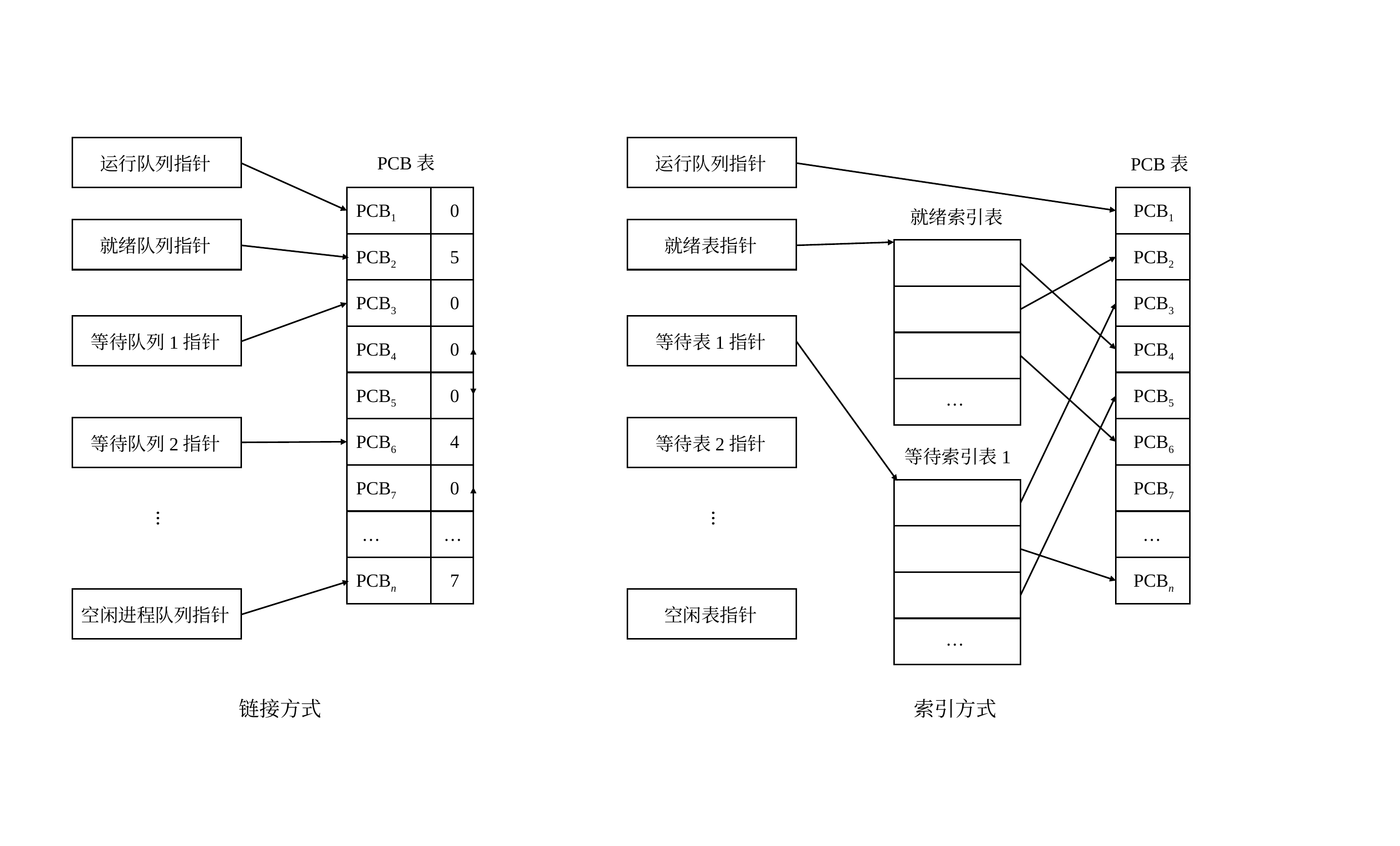

运行队列指针

运行队列指针
PCB表
PCB表

PCB1
0

PCB1
就绪索引表

就绪队列指针

就绪表指针

PCB2
5

PCB2

PCB3
0

PCB3

等待队列1指针

等待表1指针

PCB4
0

PCB4

PCB5
0

PCB5
…

等待队列2指针

等待表2指针

PCB6
4

PCB6
等待索引表1

PCB7
0

PCB7

…
…

…
…

…

PCBn
7

PCBn

空闲进程队列指针

空闲表指针

…
链接方式
索引方式